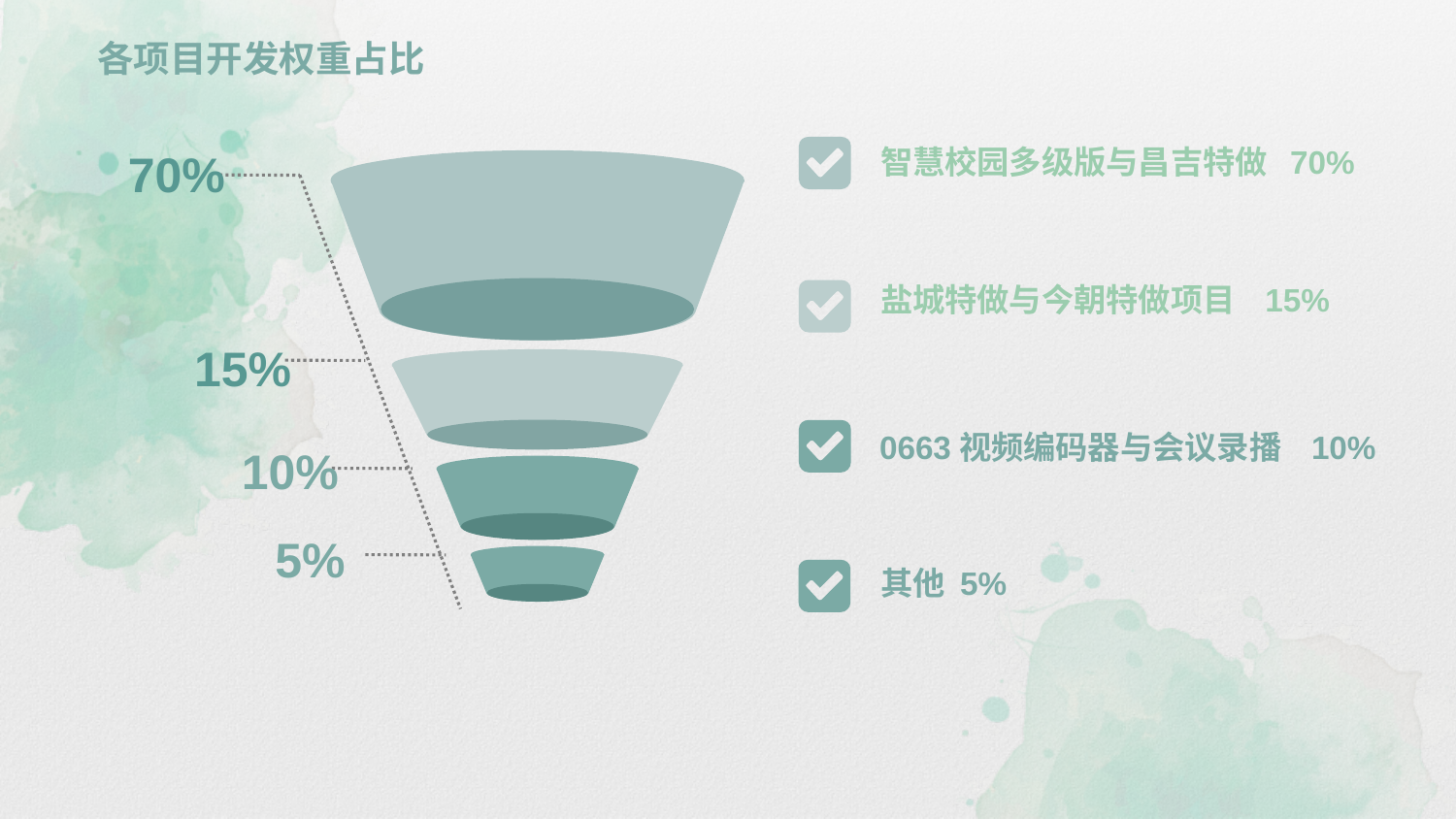

各项目开发权重占比
70%

15%

10%

5%

智慧校园多级版与昌吉特做  70%
盐城特做与今朝特做项目   15%

其他 5%
0663视频编码器与会议录播   10%